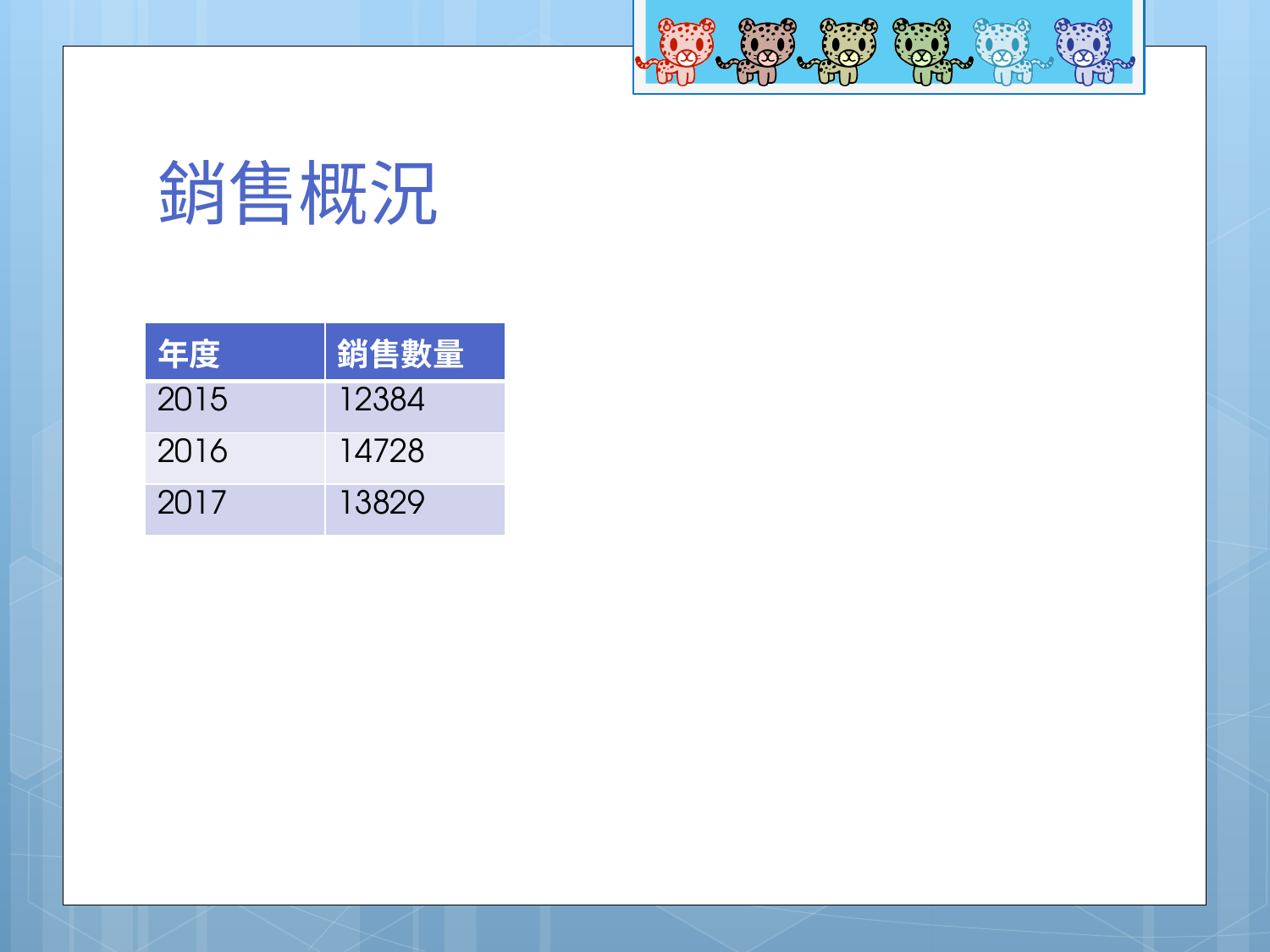

# 銷售概況
| 年度 | 銷售數量 |
| --- | --- |
| 2015 | 12384 |
| 2016 | 14728 |
| 2017 | 13829 |